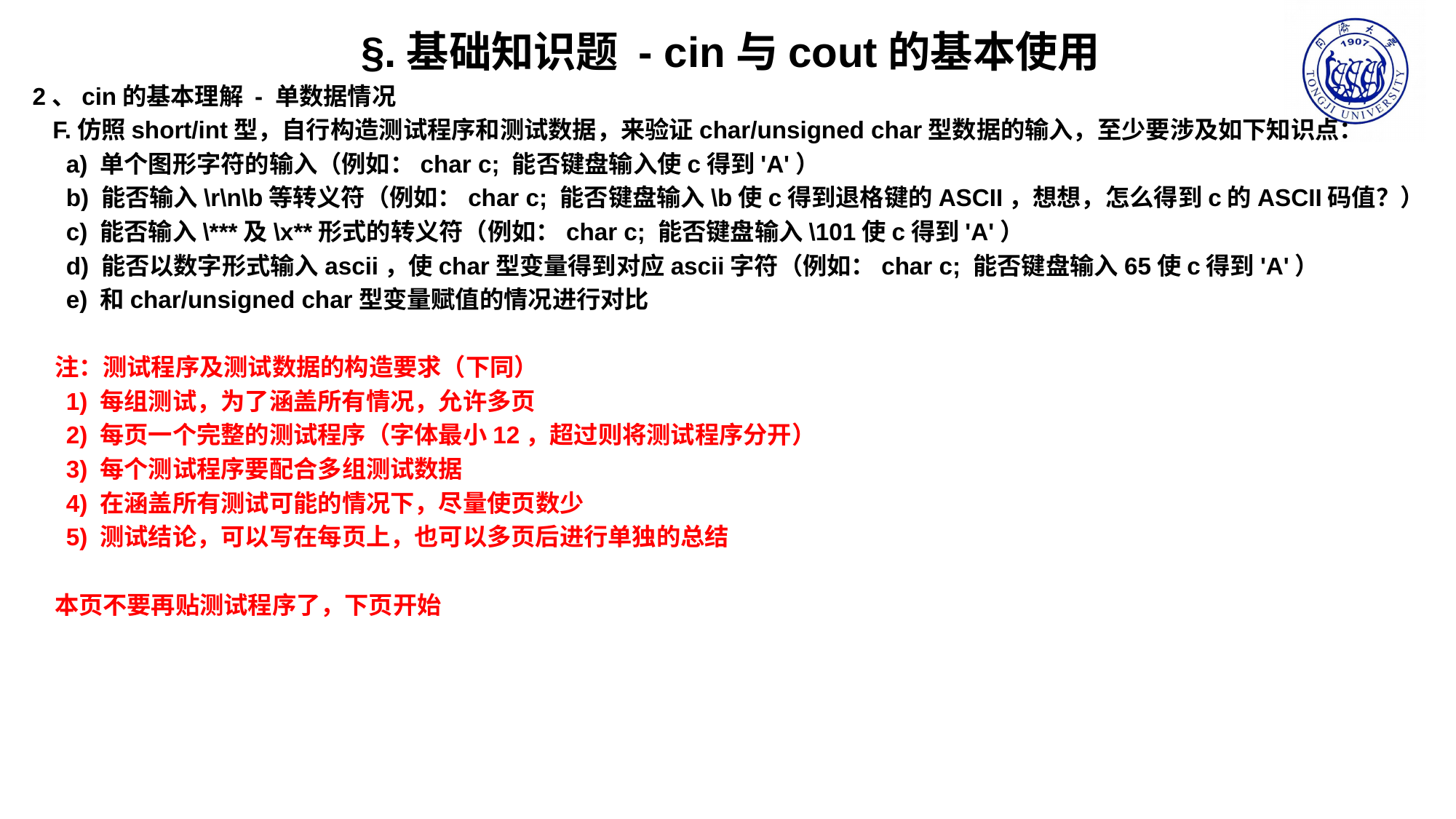

§.基础知识题 - cin与cout的基本使用
2、cin的基本理解 - 单数据情况
   F.仿照short/int型，自行构造测试程序和测试数据，来验证char/unsigned char型数据的输入，至少要涉及如下知识点：
     a) 单个图形字符的输入（例如：char c; 能否键盘输入使c得到'A'）
     b) 能否输入\r\n\b等转义符（例如：char c; 能否键盘输入\b使c得到退格键的ASCII，想想，怎么得到c的ASCII码值？）
     c) 能否输入\***及\x**形式的转义符（例如：char c; 能否键盘输入\101使c得到'A'）
     d) 能否以数字形式输入ascii，使char型变量得到对应ascii字符（例如：char c; 能否键盘输入65使c得到'A'）
     e) 和char/unsigned char型变量赋值的情况进行对比

   注：测试程序及测试数据的构造要求（下同）
     1) 每组测试，为了涵盖所有情况，允许多页
     2) 每页一个完整的测试程序（字体最小12，超过则将测试程序分开）
     3) 每个测试程序要配合多组测试数据
     4) 在涵盖所有测试可能的情况下，尽量使页数少
     5) 测试结论，可以写在每页上，也可以多页后进行单独的总结

   本页不要再贴测试程序了，下页开始